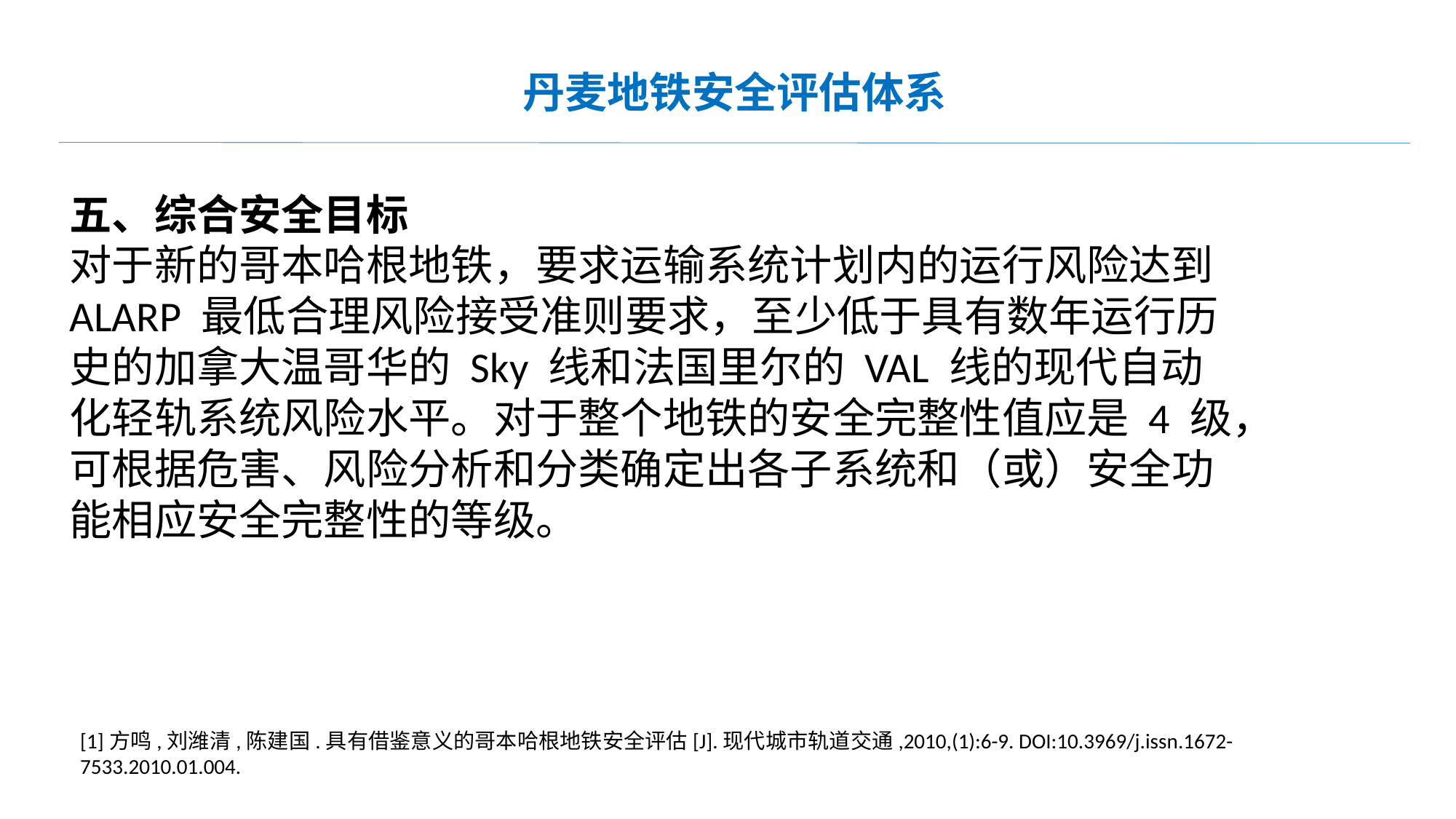

丹麦地铁安全评估体系
五、综合安全目标
对于新的哥本哈根地铁，要求运输系统计划内的运行风险达到ALARP 最低合理风险接受准则要求，至少低于具有数年运行历史的加拿大温哥华的 Sky 线和法国里尔的 VAL 线的现代自动化轻轨系统风险水平。对于整个地铁的安全完整性值应是 4 级，可根据危害、风险分析和分类确定出各子系统和（或）安全功能相应安全完整性的等级。
[1]方鸣,刘潍清,陈建国.具有借鉴意义的哥本哈根地铁安全评估[J].现代城市轨道交通,2010,(1):6-9. DOI:10.3969/j.issn.1672-7533.2010.01.004.
5